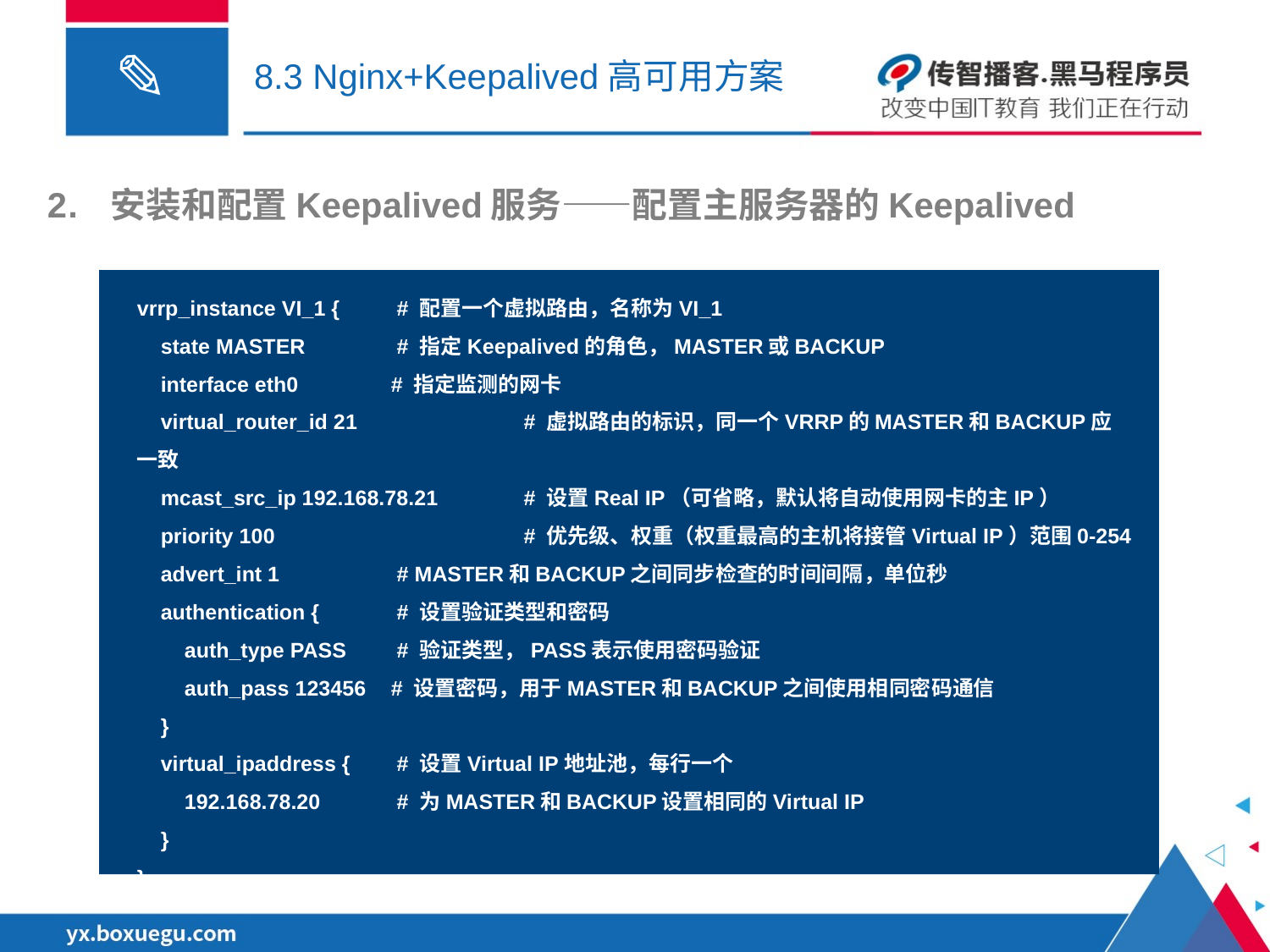

# 8.3 Nginx+Keepalived高可用方案
安装和配置Keepalived服务——配置主服务器的Keepalived

vrrp_instance VI_1 {	 # 配置一个虚拟路由，名称为VI_1
    state MASTER	 # 指定Keepalived的角色，MASTER或BACKUP
    interface eth0	# 指定监测的网卡
    virtual_router_id 21		 # 虚拟路由的标识，同一个VRRP的MASTER和BACKUP应一致
    mcast_src_ip 192.168.78.21	 # 设置Real IP（可省略，默认将自动使用网卡的主IP）
    priority 100		 # 优先级、权重（权重最高的主机将接管Virtual IP）范围0-254
    advert_int 1	 # MASTER和BACKUP之间同步检查的时间间隔，单位秒
    authentication {	 # 设置验证类型和密码
        auth_type PASS	 # 验证类型，PASS表示使用密码验证
        auth_pass 123456	# 设置密码，用于MASTER和BACKUP之间使用相同密码通信
    }
    virtual_ipaddress {	 # 设置Virtual IP地址池，每行一个
        192.168.78.20	 # 为MASTER和BACKUP设置相同的Virtual IP
    }
}